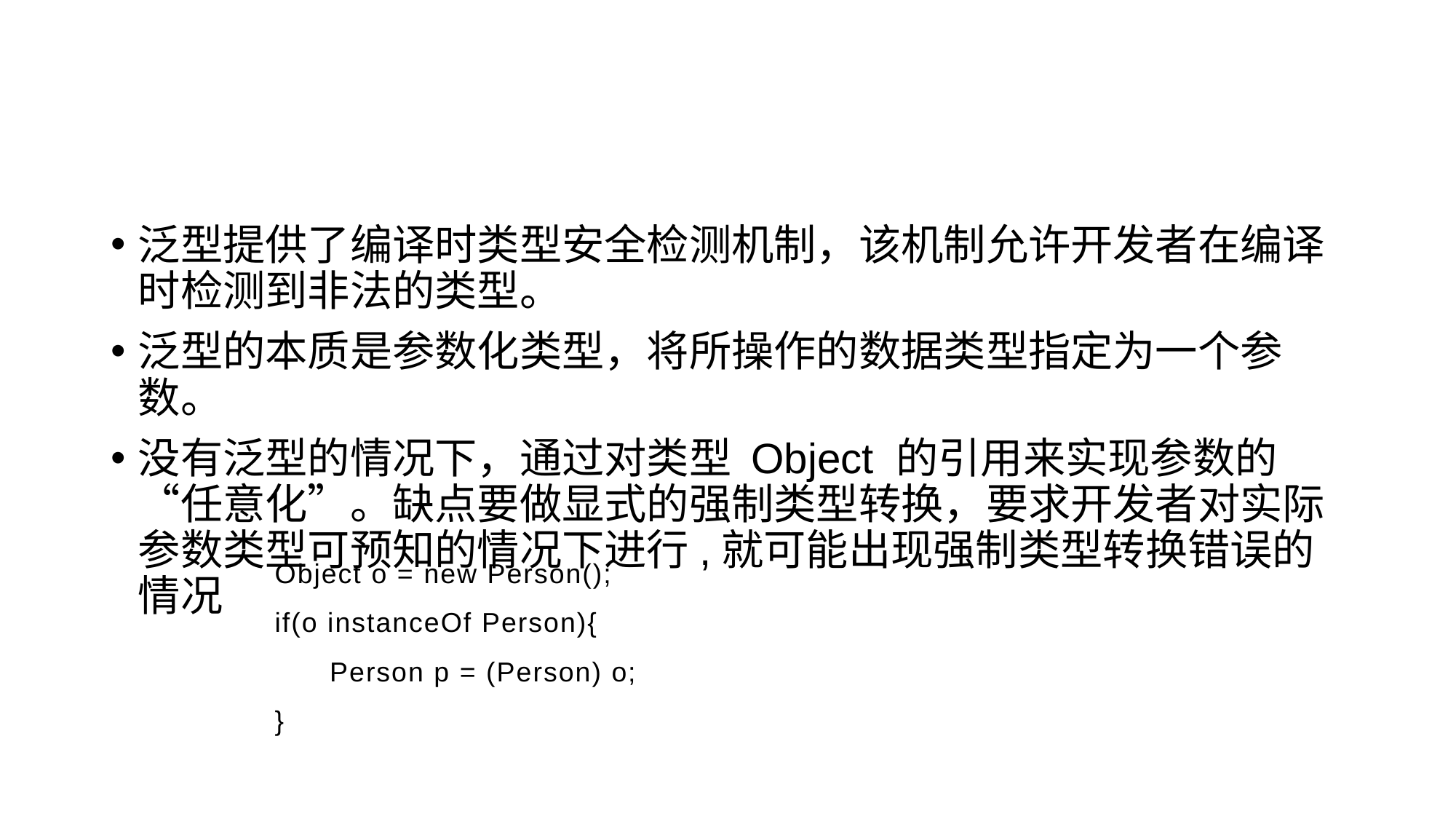

#
泛型提供了编译时类型安全检测机制，该机制允许开发者在编译时检测到非法的类型。
泛型的本质是参数化类型，将所操作的数据类型指定为一个参数。
没有泛型的情况下，通过对类型 Object 的引用来实现参数的“任意化”。缺点要做显式的强制类型转换，要求开发者对实际参数类型可预知的情况下进行,就可能出现强制类型转换错误的情况
Object o = new Person();
if(o instanceOf Person){
      Person p = (Person) o;
}